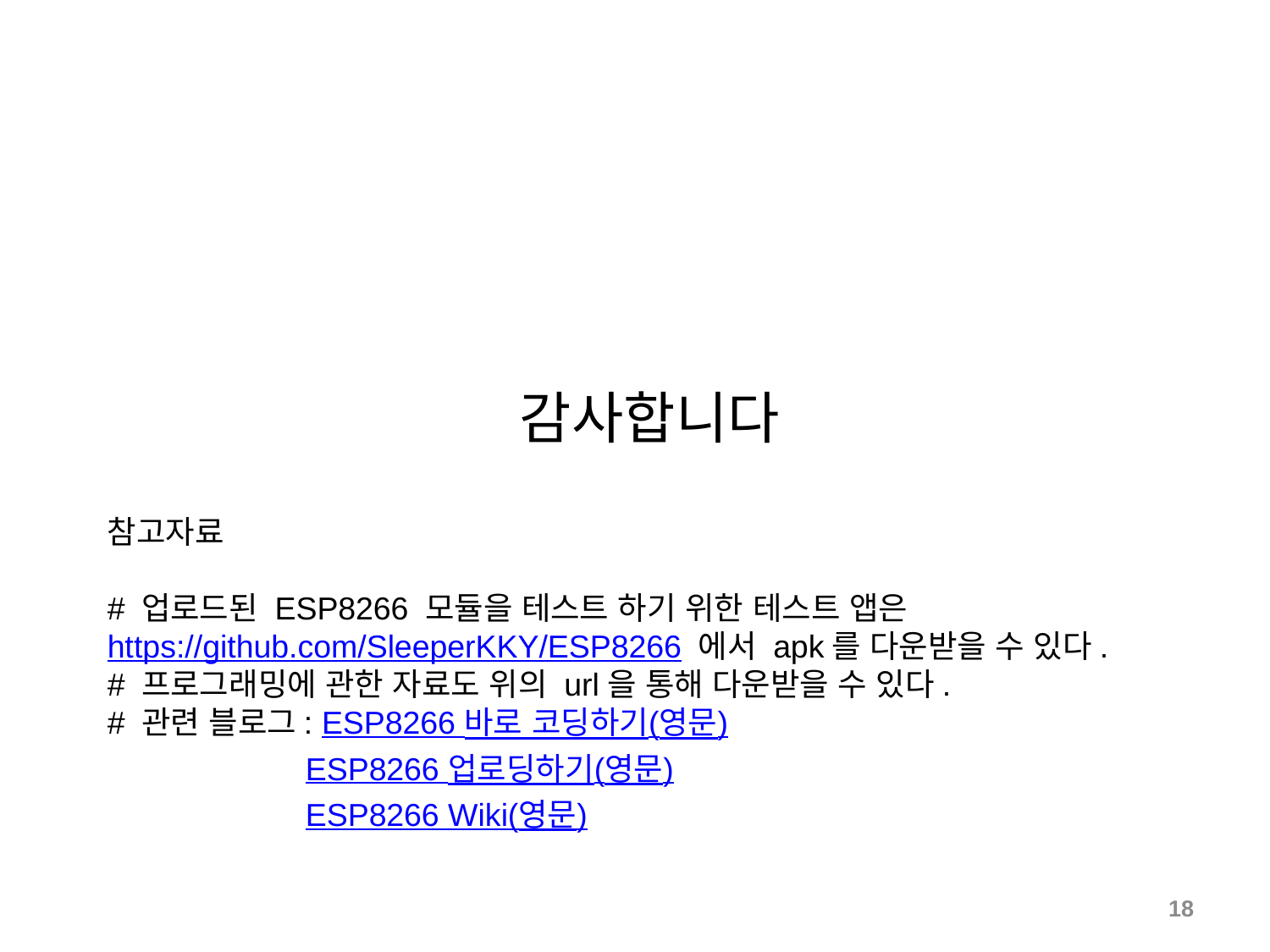

감사합니다
참고자료

# 업로드된 ESP8266 모듈을 테스트 하기 위한 테스트 앱은 https://github.com/SleeperKKY/ESP8266 에서 apk를 다운받을 수 있다.
# 프로그래밍에 관한 자료도 위의 url을 통해 다운받을 수 있다.
# 관련 블로그: ESP8266 바로 코딩하기(영문)
	        ESP8266 업로딩하기(영문)
	        ESP8266 Wiki(영문)
18